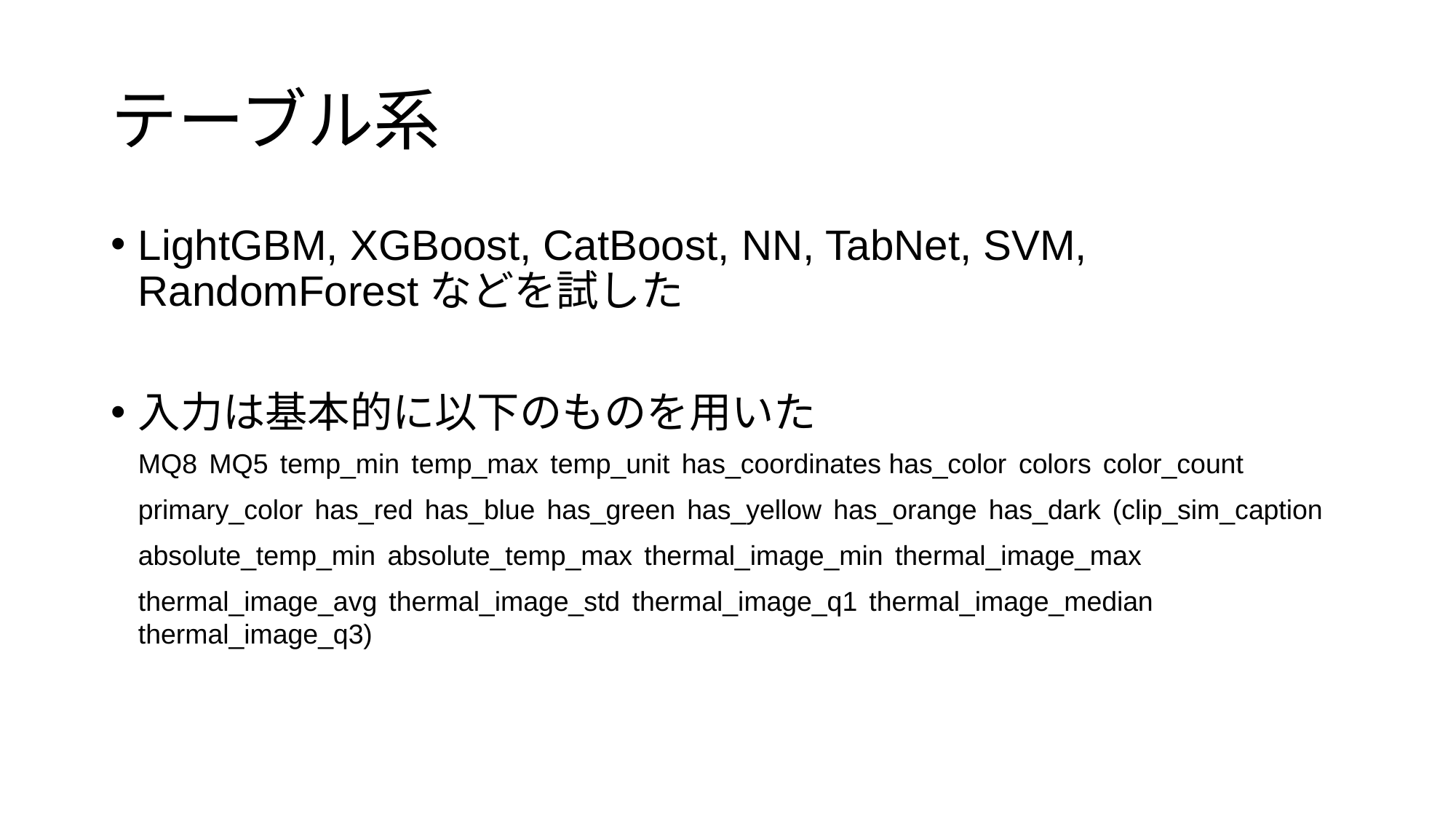

# テーブル系
LightGBM, XGBoost, CatBoost, NN, TabNet, SVM, RandomForestなどを試した

入力は基本的に以下のものを用いた
MQ8 MQ5 temp_min temp_max temp_unit has_coordinates has_color colors color_count primary_color has_red has_blue has_green has_yellow has_orange has_dark (clip_sim_caption absolute_temp_min absolute_temp_max thermal_image_min thermal_image_max thermal_image_avg thermal_image_std thermal_image_q1 thermal_image_median thermal_image_q3)